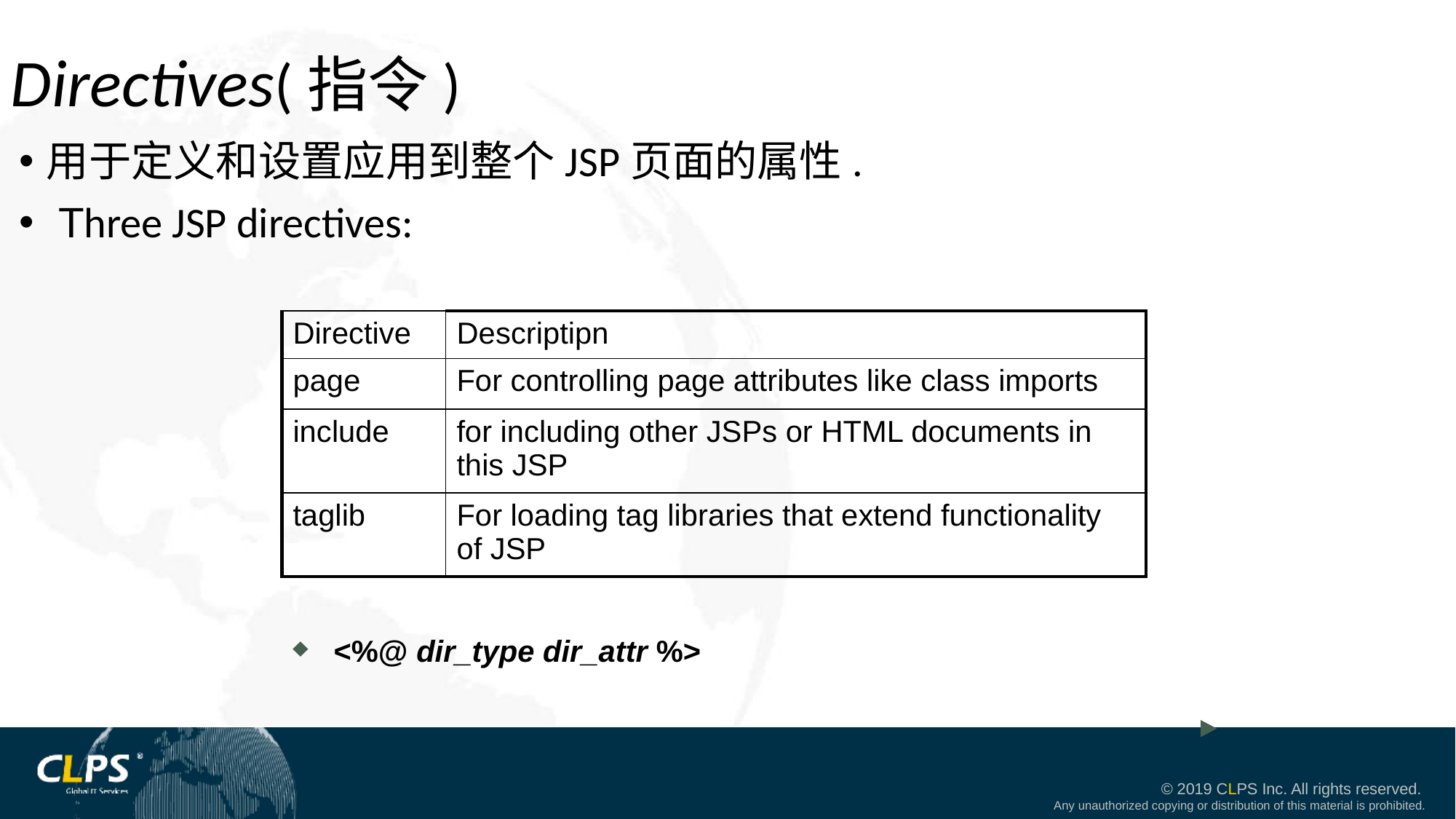

Directives(指令)
用于定义和设置应用到整个JSP页面的属性.
 Three JSP directives:
| Directive | Descriptipn |
| --- | --- |
| page | For controlling page attributes like class imports |
| include | for including other JSPs or HTML documents in this JSP |
| taglib | For loading tag libraries that extend functionality of JSP |
<%@ dir_type dir_attr %>